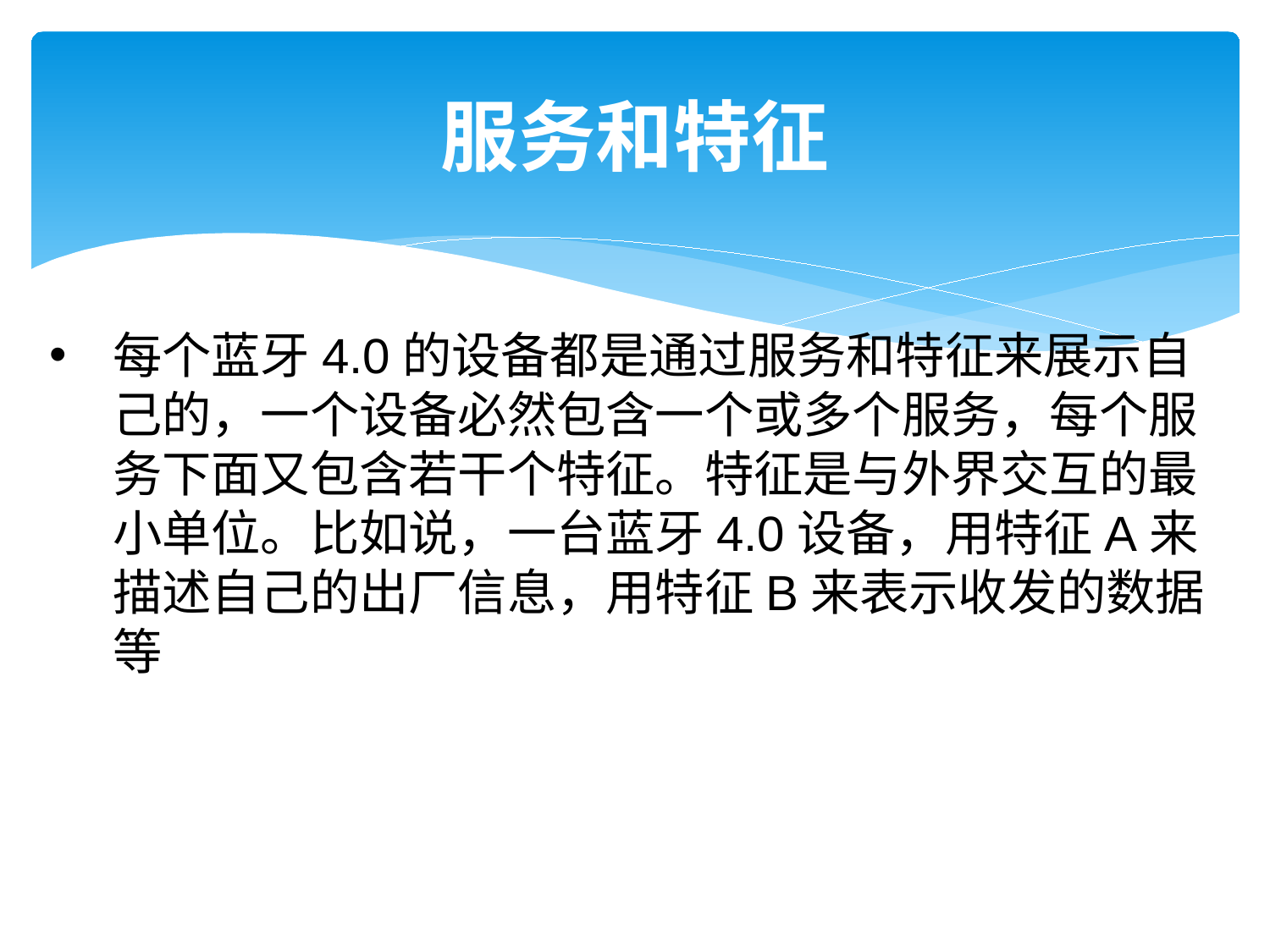

# 服务和特征
每个蓝牙4.0的设备都是通过服务和特征来展示自己的，一个设备必然包含一个或多个服务，每个服务下面又包含若干个特征。特征是与外界交互的最小单位。比如说，一台蓝牙4.0设备，用特征A来描述自己的出厂信息，用特征B来表示收发的数据等